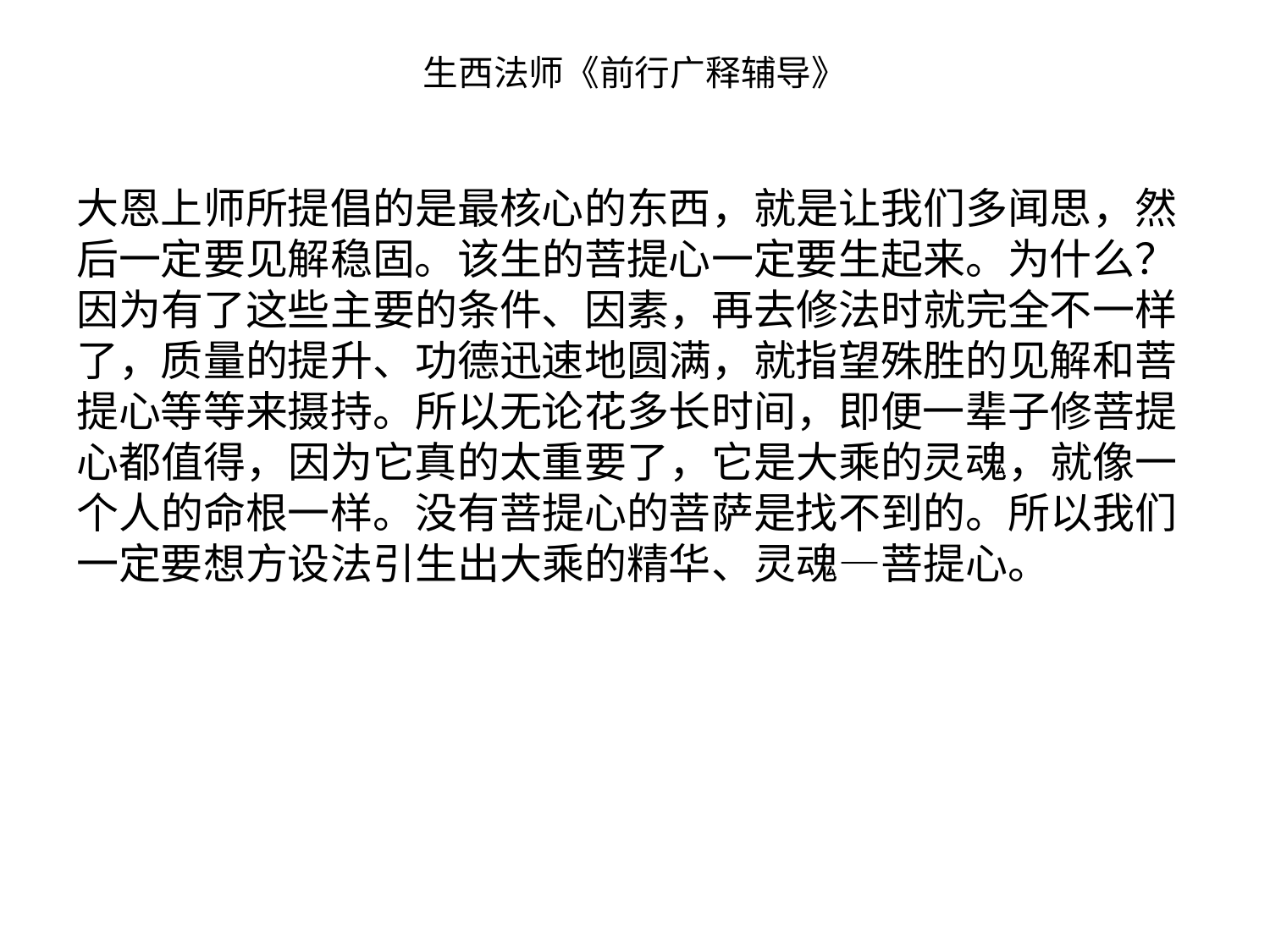

# 生西法师《前行广释辅导》

大恩上师所提倡的是最核心的东西，就是让我们多闻思，然后一定要见解稳固。该生的菩提心一定要生起来。为什么？因为有了这些主要的条件、因素，再去修法时就完全不一样了，质量的提升、功德迅速地圆满，就指望殊胜的见解和菩提心等等来摄持。所以无论花多长时间，即便一辈子修菩提心都值得，因为它真的太重要了，它是大乘的灵魂，就像一个人的命根一样。没有菩提心的菩萨是找不到的。所以我们一定要想方设法引生出大乘的精华、灵魂—菩提心。